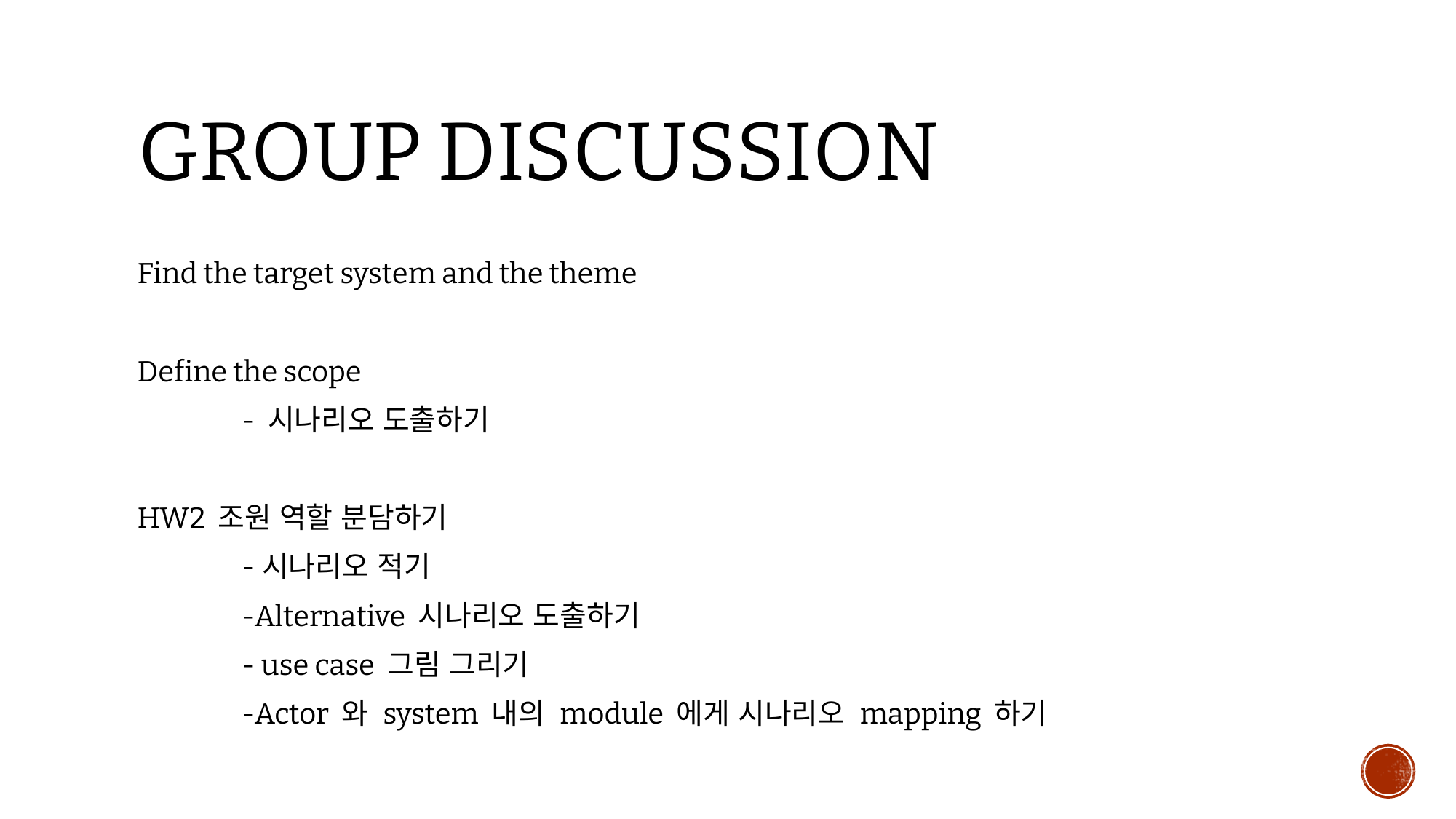

# GROUP DISCUSSION
Find the target system and the theme

Define the scope
	- 시나리오 도출하기

HW2 조원 역할 분담하기
	-시나리오 적기
	-Alternative 시나리오 도출하기
	- use case 그림 그리기
	-Actor 와 system 내의 module 에게 시나리오 mapping 하기